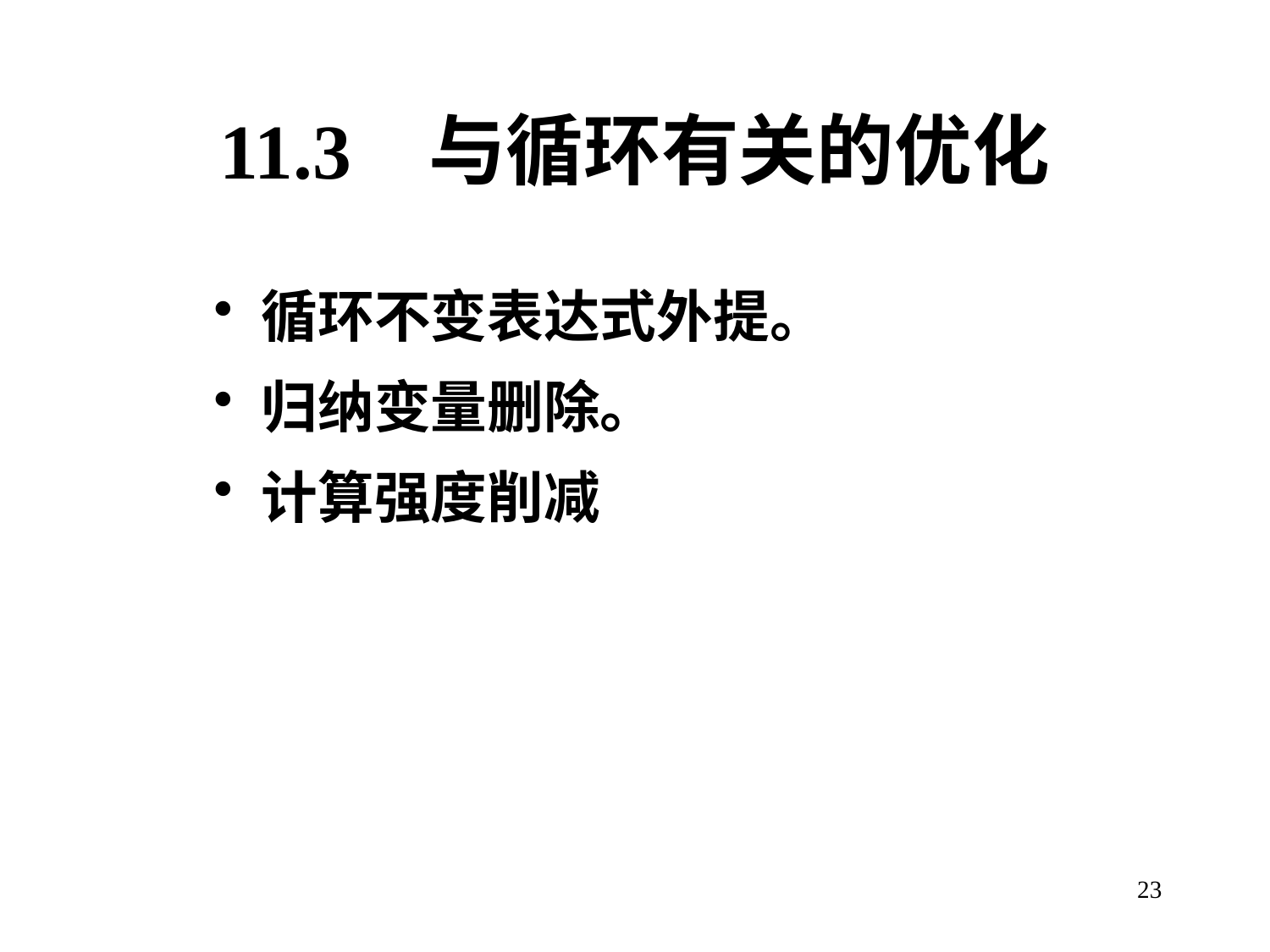

# 11.3   与循环有关的优化
循环不变表达式外提。
归纳变量删除。
计算强度削减
23